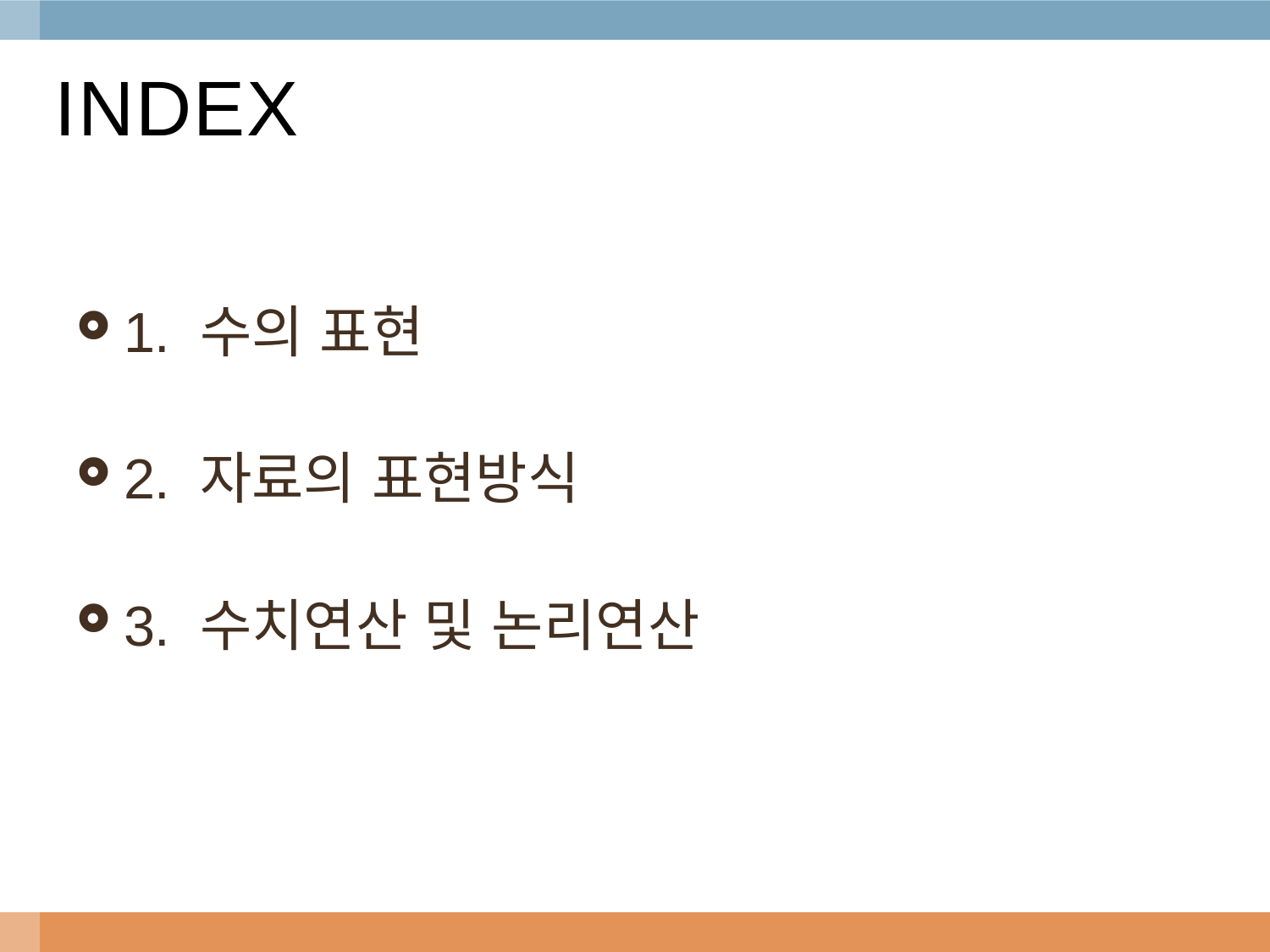

# INDEX
1. 수의 표현
2. 자료의 표현방식
3. 수치연산 및 논리연산